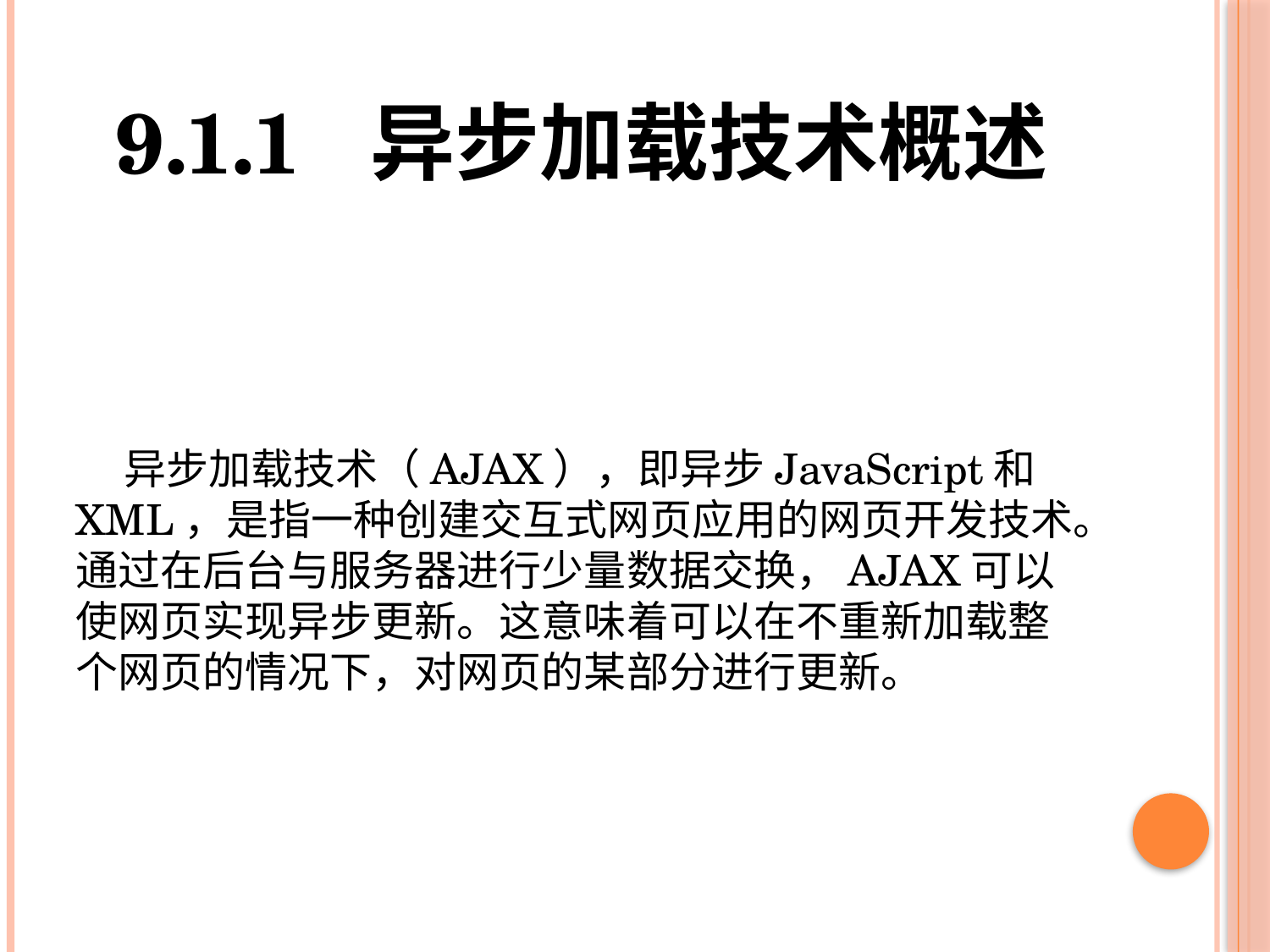

# 9.1.1  异步加载技术概述
    异步加载技术（AJAX），即异步JavaScript和XML，是指一种创建交互式网页应用的网页开发技术。通过在后台与服务器进行少量数据交换，AJAX可以使网页实现异步更新。这意味着可以在不重新加载整个网页的情况下，对网页的某部分进行更新。